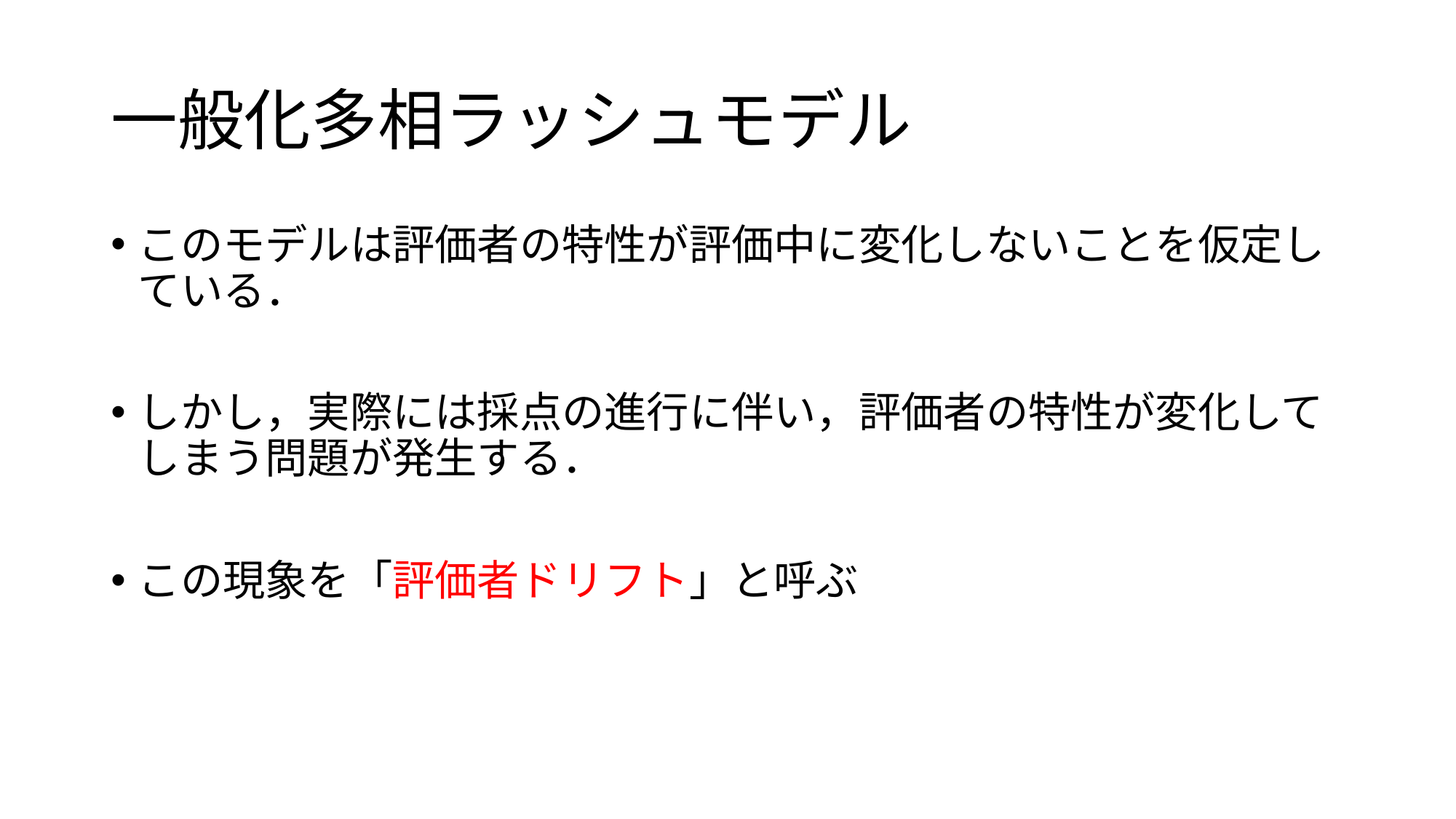

# 一般化多相ラッシュモデル
このモデルは評価者の特性が評価中に変化しないことを仮定している．

しかし，実際には採点の進行に伴い，評価者の特性が変化してしまう問題が発生する．

この現象を「評価者ドリフト」と呼ぶ